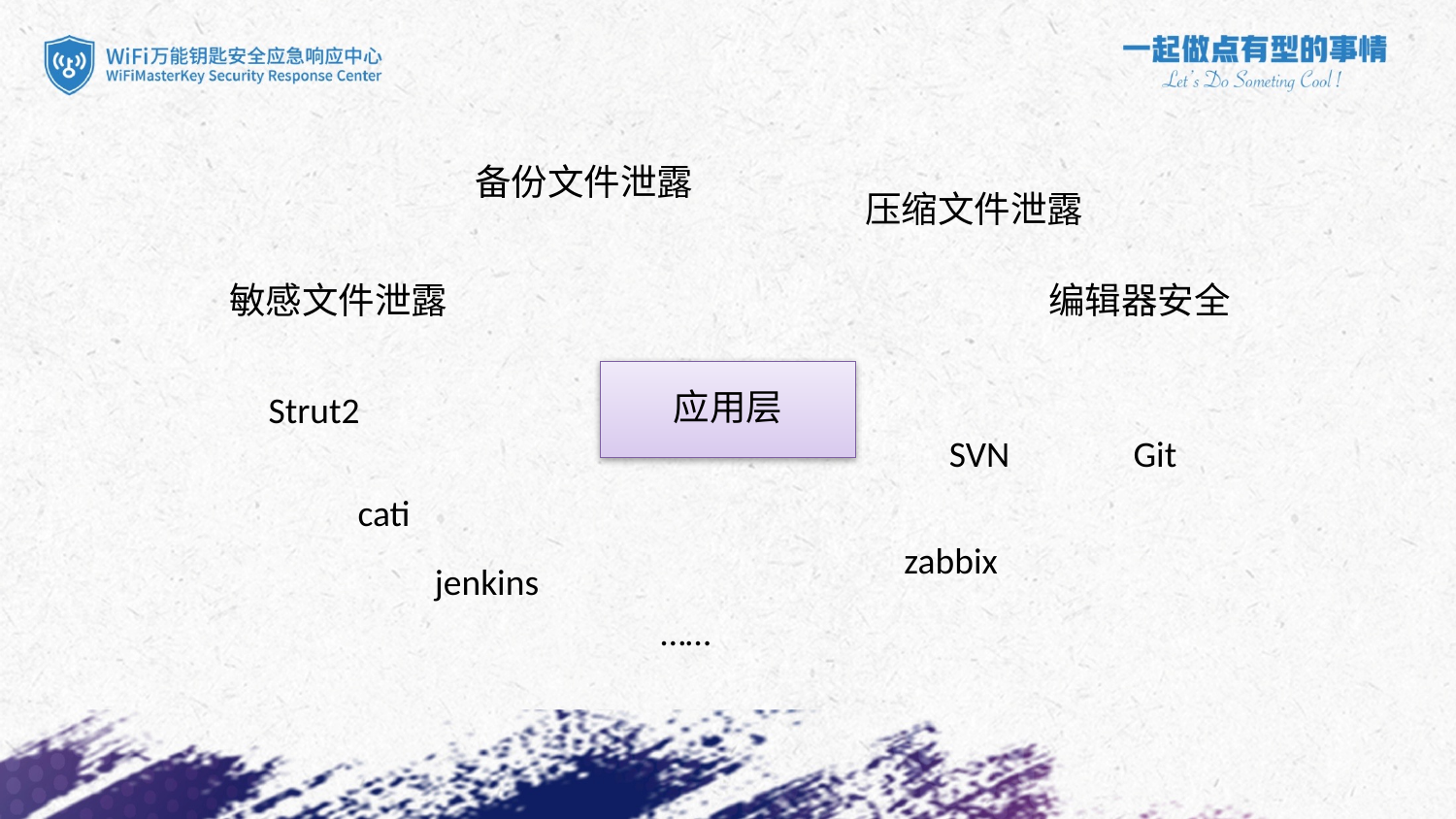

备份文件泄露
压缩文件泄露
敏感文件泄露
编辑器安全

应用层
Strut2
SVN
Git
cati
zabbix
jenkins
……